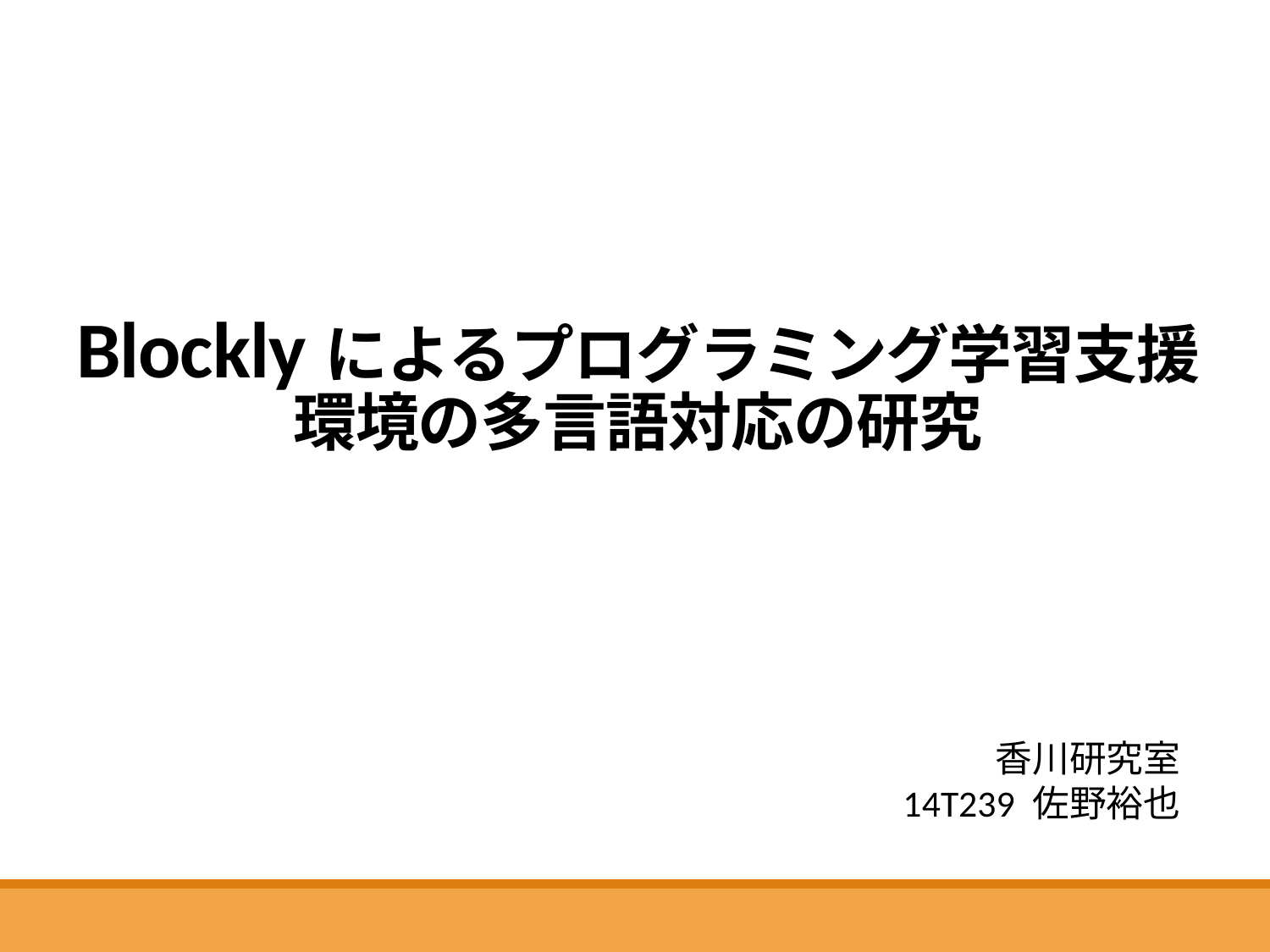

Blocklyによるプログラミング学習支援環境の多言語対応の研究
香川研究室
14T239 佐野裕也